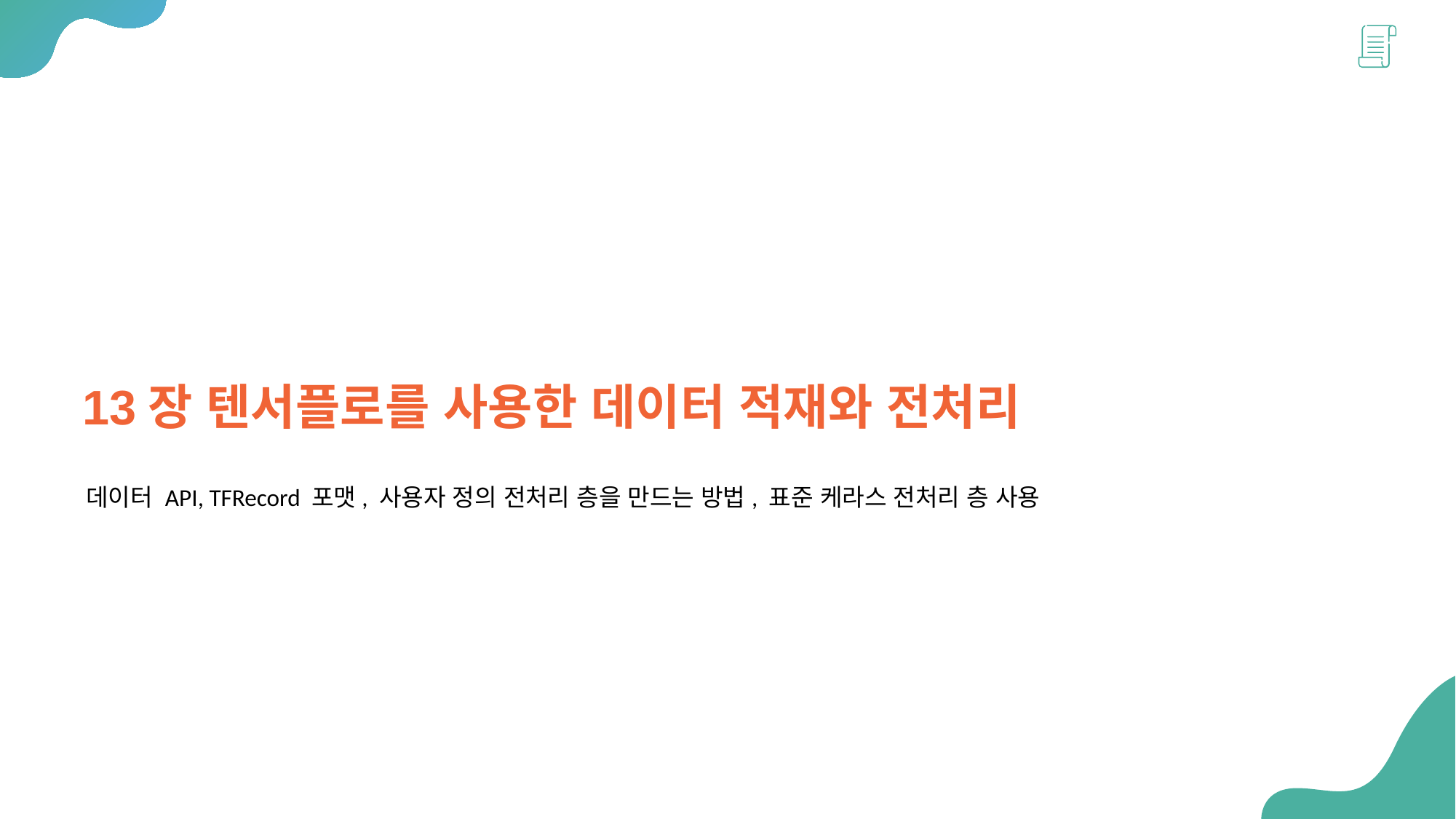

13장 텐서플로를 사용한 데이터 적재와 전처리
데이터 API, TFRecord 포맷, 사용자 정의 전처리 층을 만드는 방법, 표준 케라스 전처리 층 사용